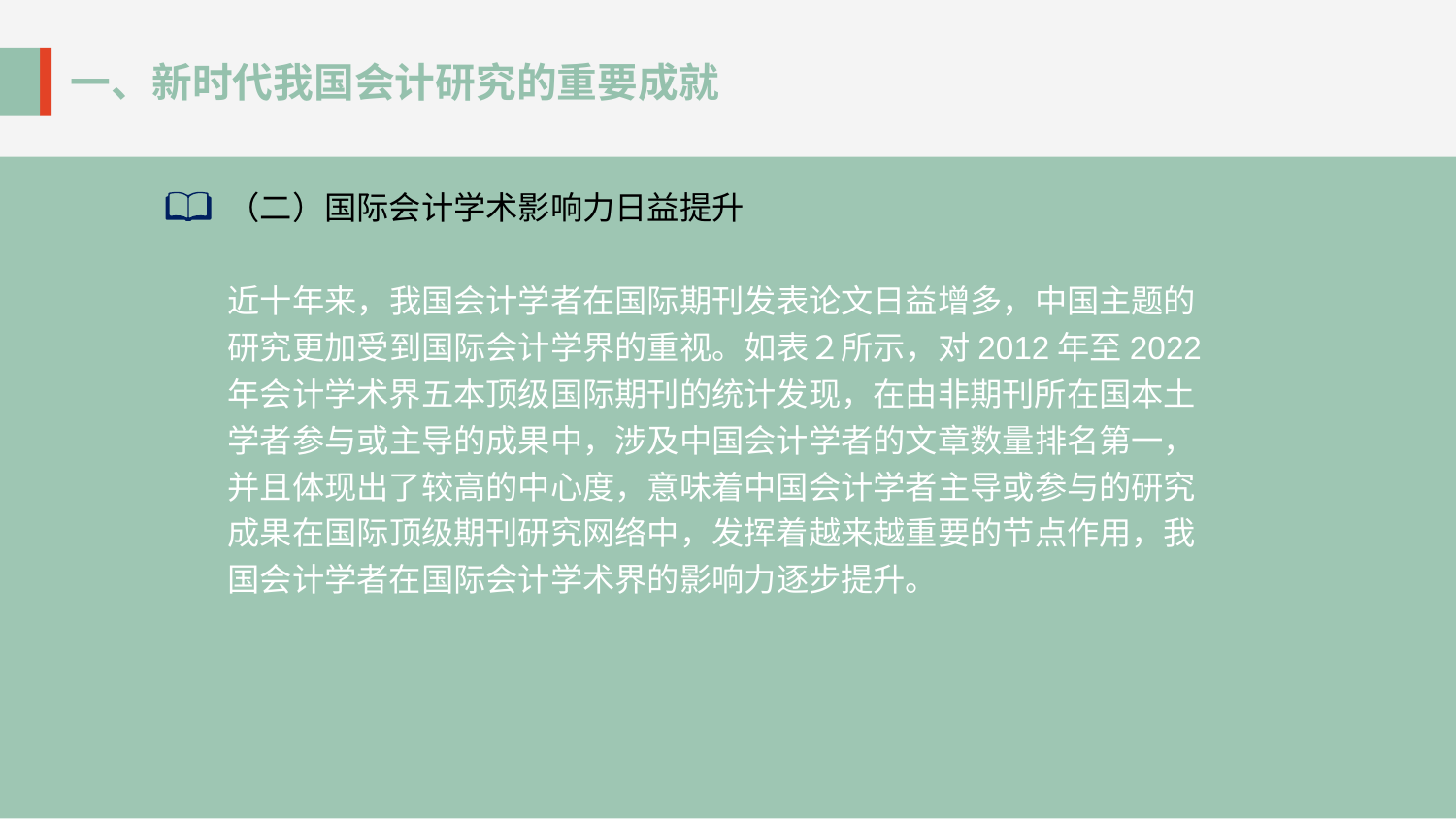

一、新时代我国会计研究的重要成就

（二）国际会计学术影响力日益提升

近十年来，我国会计学者在国际期刊发表论文日益增多，中国主题的研究更加受到国际会计学界的重视。如表２所示，对2012年至2022年会计学术界五本顶级国际期刊的统计发现，在由非期刊所在国本土学者参与或主导的成果中，涉及中国会计学者的文章数量排名第一，并且体现出了较高的中心度，意味着中国会计学者主导或参与的研究成果在国际顶级期刊研究网络中，发挥着越来越重要的节点作用，我国会计学者在国际会计学术界的影响力逐步提升。